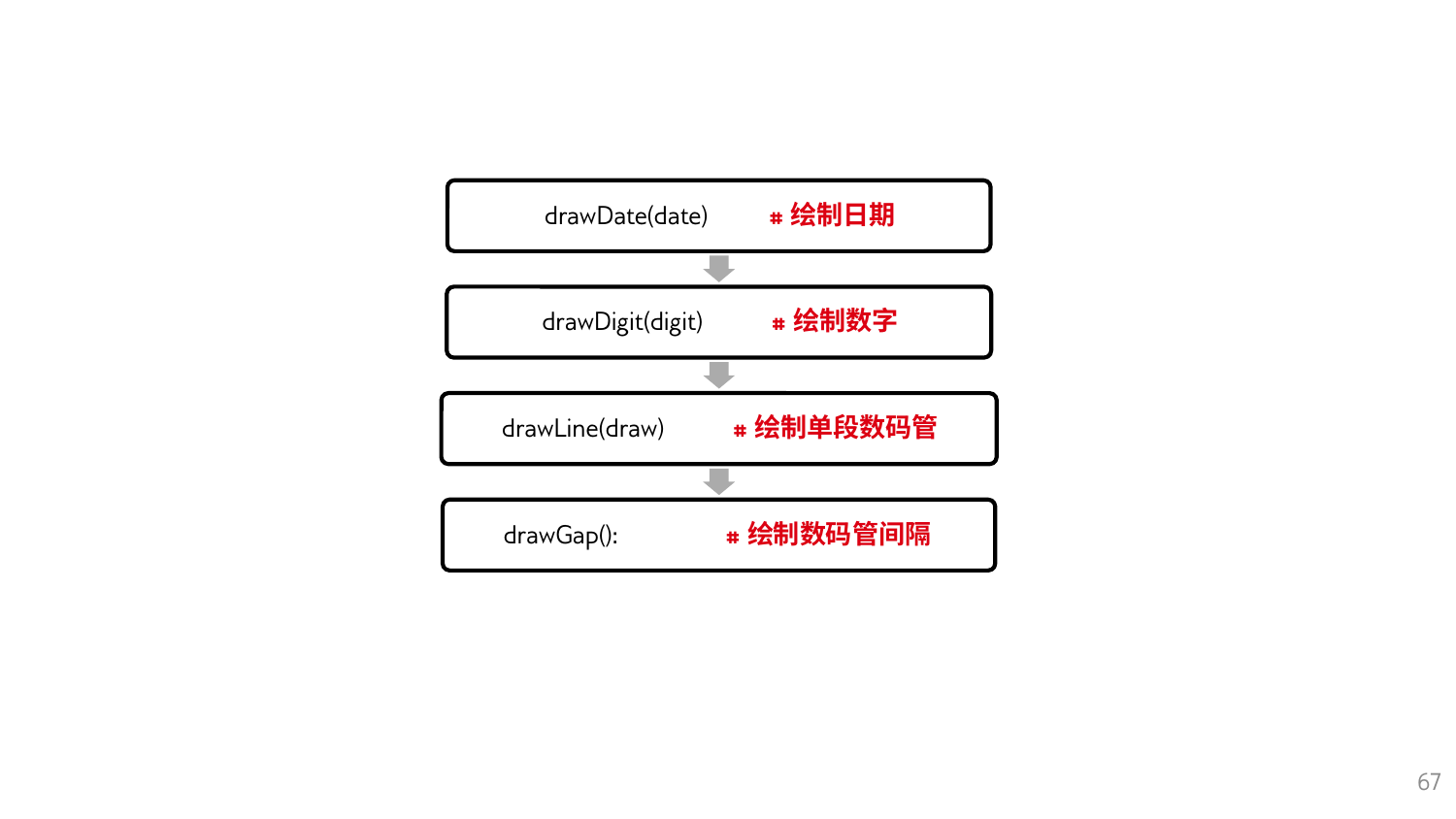

drawDate(date)        #绘制日期

drawDigit(digit)         #绘制数字

drawLine(draw)         #绘制单段数码管

drawGap():              #绘制数码管间隔

67